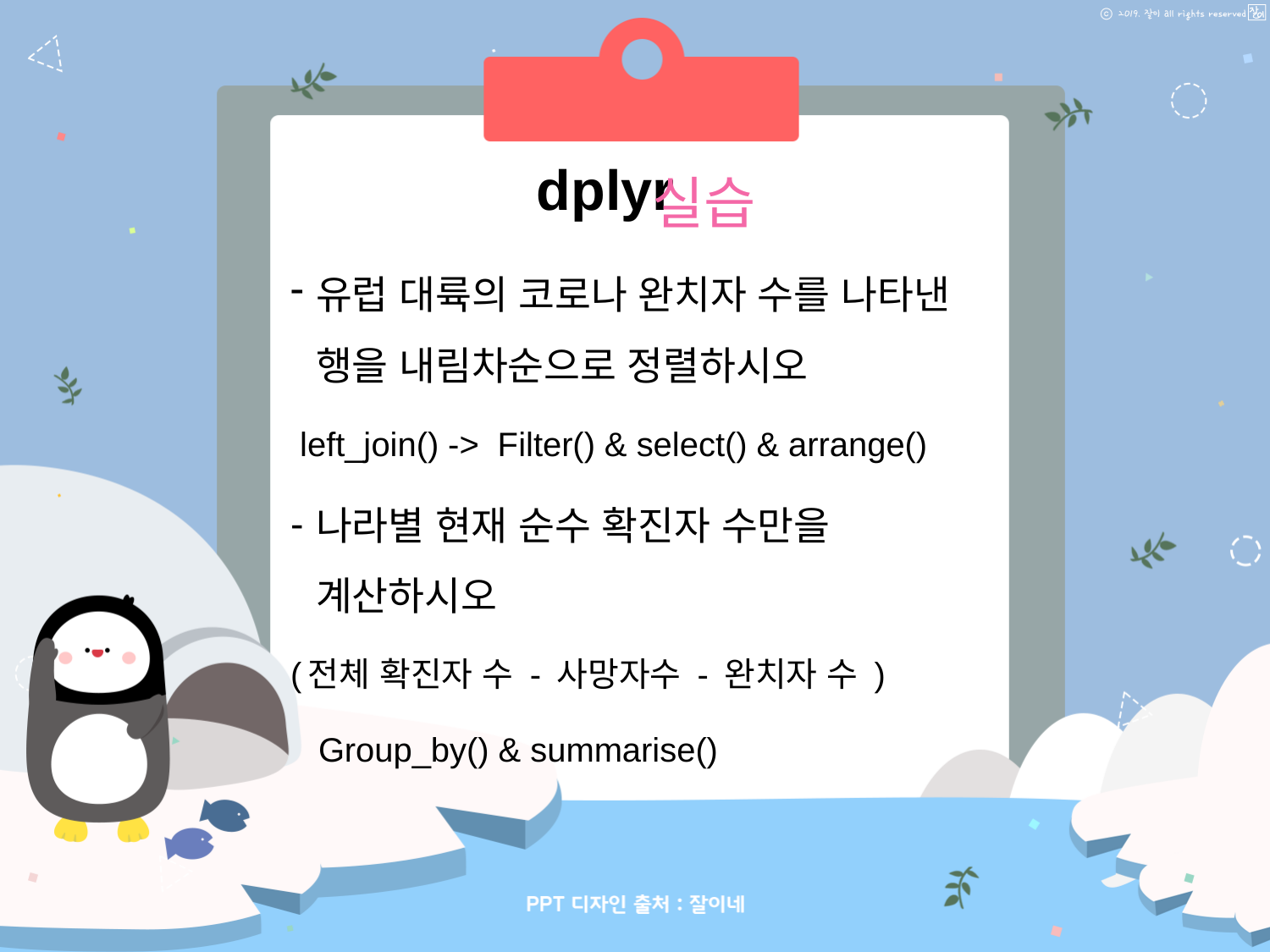

실습
dplyr
유럽 대륙의 코로나 완치자 수를 나타낸 행을 내림차순으로 정렬하시오
 left_join() ->  Filter() & select() & arrange()
나라별 현재 순수 확진자 수만을 계산하시오
(전체 확진자 수 - 사망자수 - 완치자 수 )
   Group_by() & summarise()